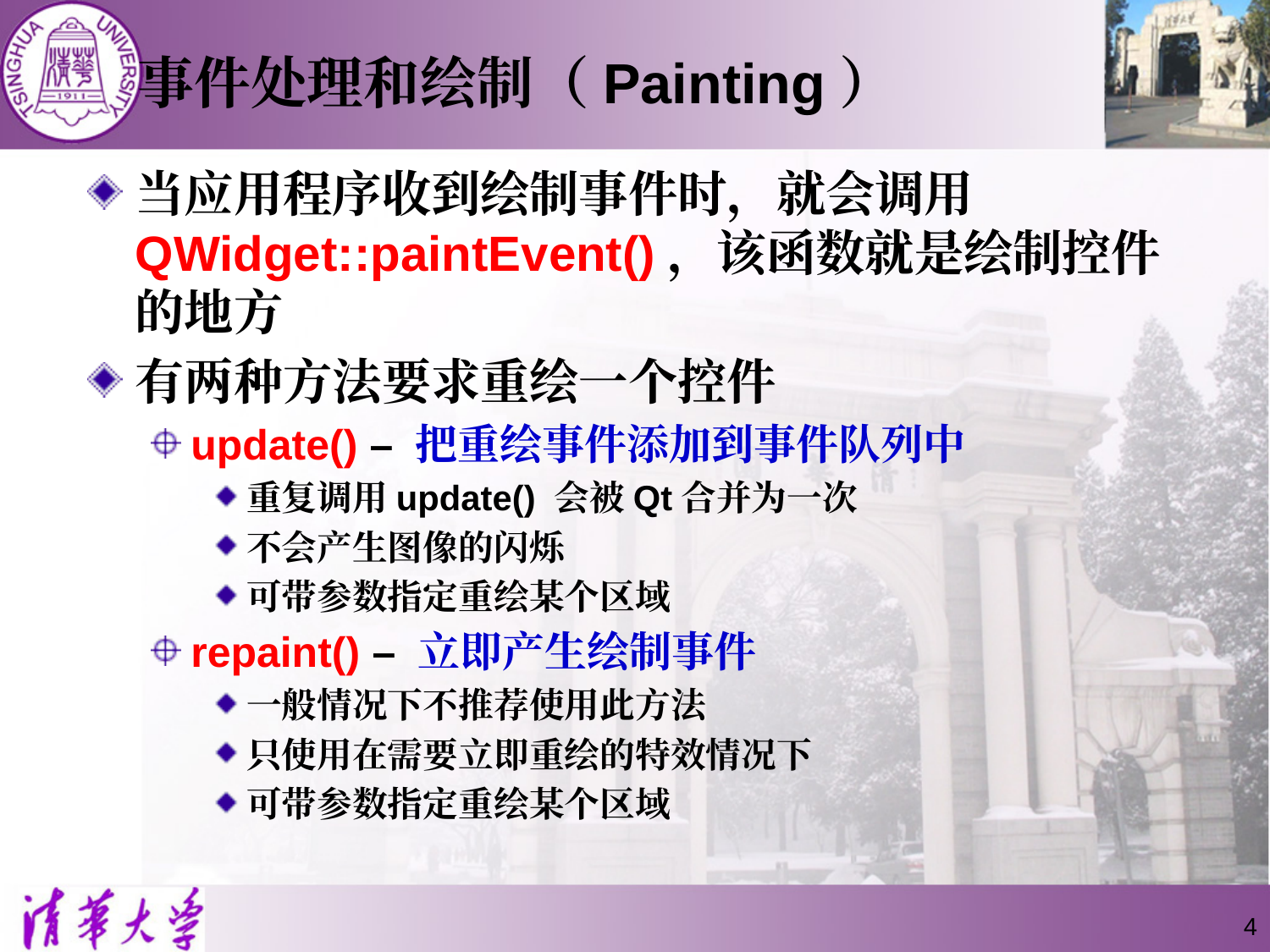

# 事件处理和绘制（Painting）
当应用程序收到绘制事件时，就会调用QWidget::paintEvent()，该函数就是绘制控件的地方
有两种方法要求重绘一个控件
update() – 把重绘事件添加到事件队列中
重复调用update() 会被Qt合并为一次
不会产生图像的闪烁
可带参数指定重绘某个区域
repaint() – 立即产生绘制事件
一般情况下不推荐使用此方法
只使用在需要立即重绘的特效情况下
可带参数指定重绘某个区域
4